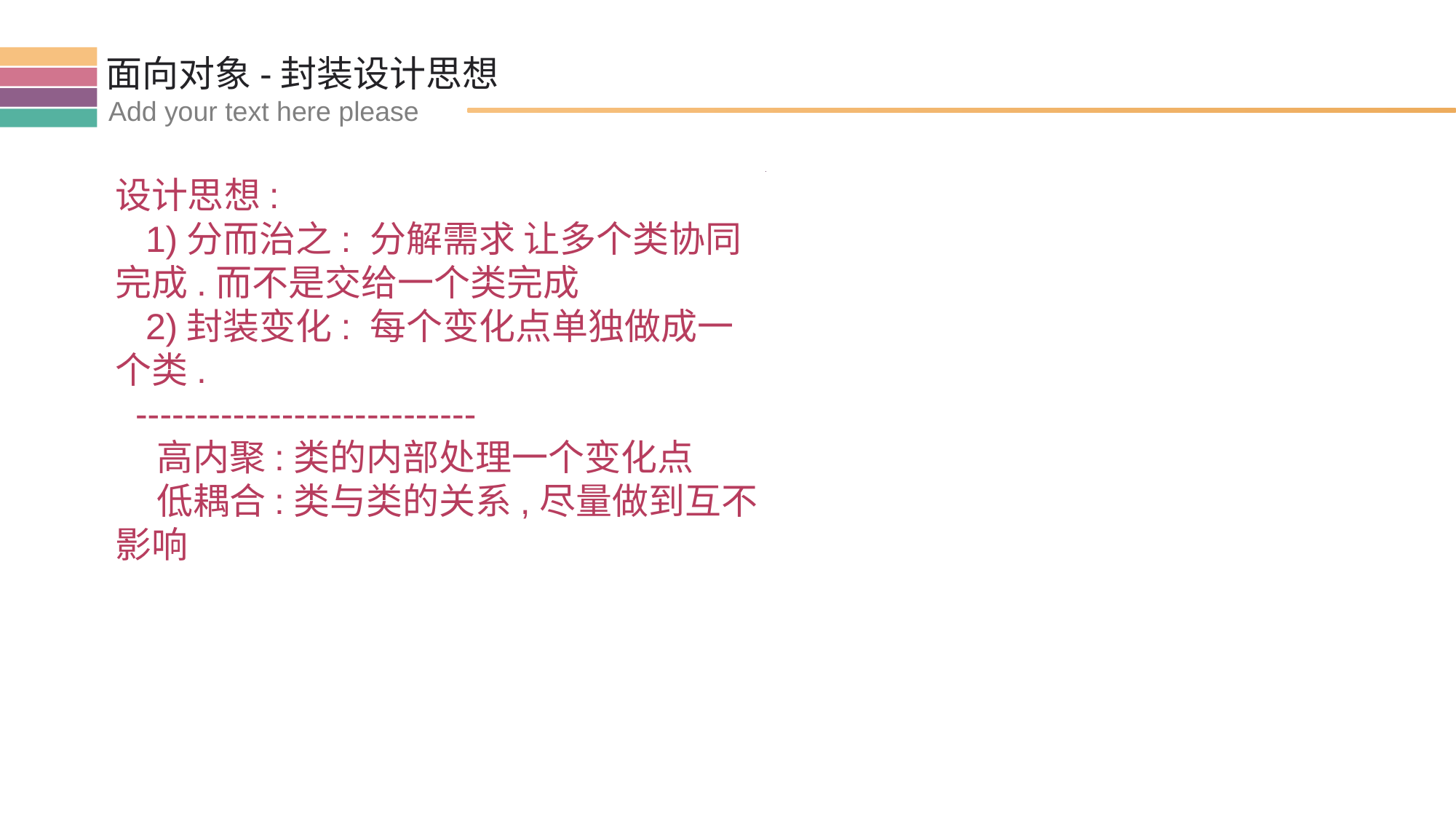

面向对象-封装设计思想

Add your text here please

设计思想:
   1)分而治之: 分解需求 让多个类协同完成.而不是交给一个类完成
   2)封装变化: 每个变化点单独做成一个类.
  ----------------------------
    高内聚:类的内部处理一个变化点
    低耦合:类与类的关系,尽量做到互不影响

### Chart

| Category |
|---|